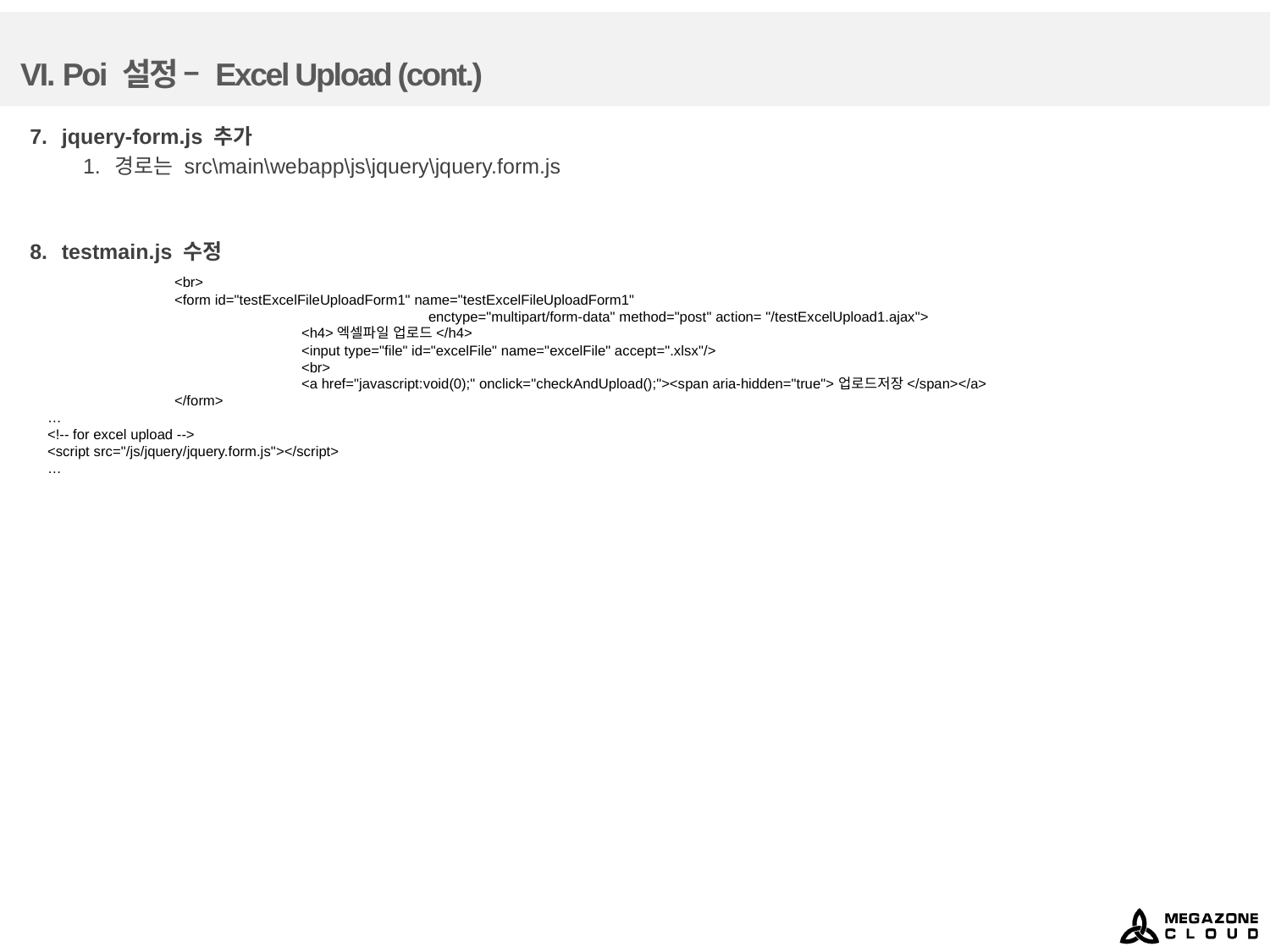

# VI. Poi 설정 – Excel Upload (cont.)
jquery-form.js 추가
경로는 src\main\webapp\js\jquery\jquery.form.js

testmain.js 수정
	<br>
	<form id="testExcelFileUploadForm1" name="testExcelFileUploadForm1"
			enctype="multipart/form-data" method="post" action= "/testExcelUpload1.ajax">
		<h4>엑셀파일 업로드</h4>
		<input type="file" id="excelFile" name="excelFile" accept=".xlsx"/>
		<br>
		<a href="javascript:void(0);" onclick="checkAndUpload();"><span aria-hidden="true">업로드저장</span></a>
	</form>
…
<!-- for excel upload -->
<script src="/js/jquery/jquery.form.js"></script>
…